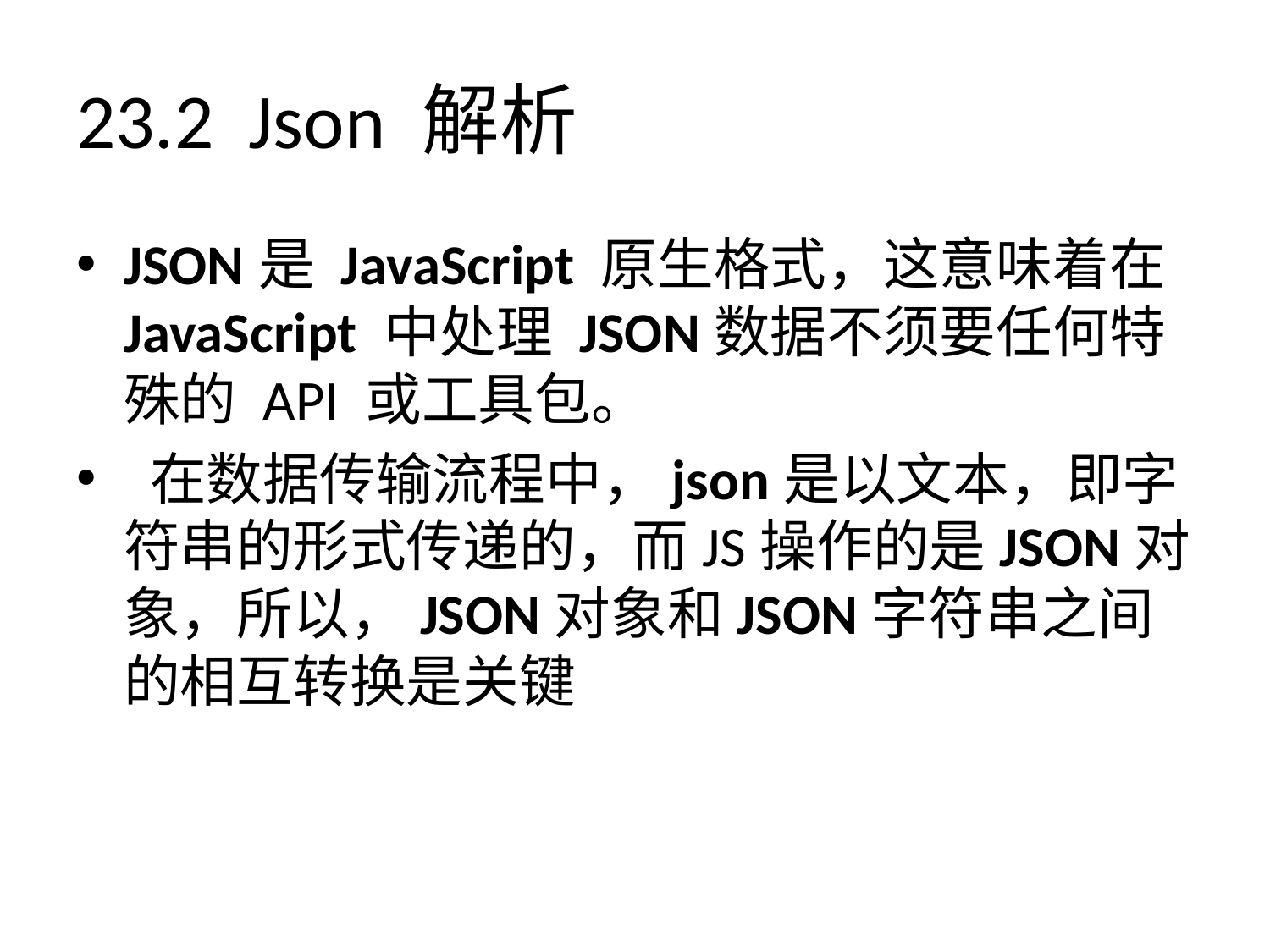

# 23.2  Json 解析
JSON是 JavaScript 原生格式，这意味着在 JavaScript 中处理 JSON数据不须要任何特殊的 API 或工具包。
 在数据传输流程中，json是以文本，即字符串的形式传递的，而JS操作的是JSON对象，所以，JSON对象和JSON字符串之间的相互转换是关键